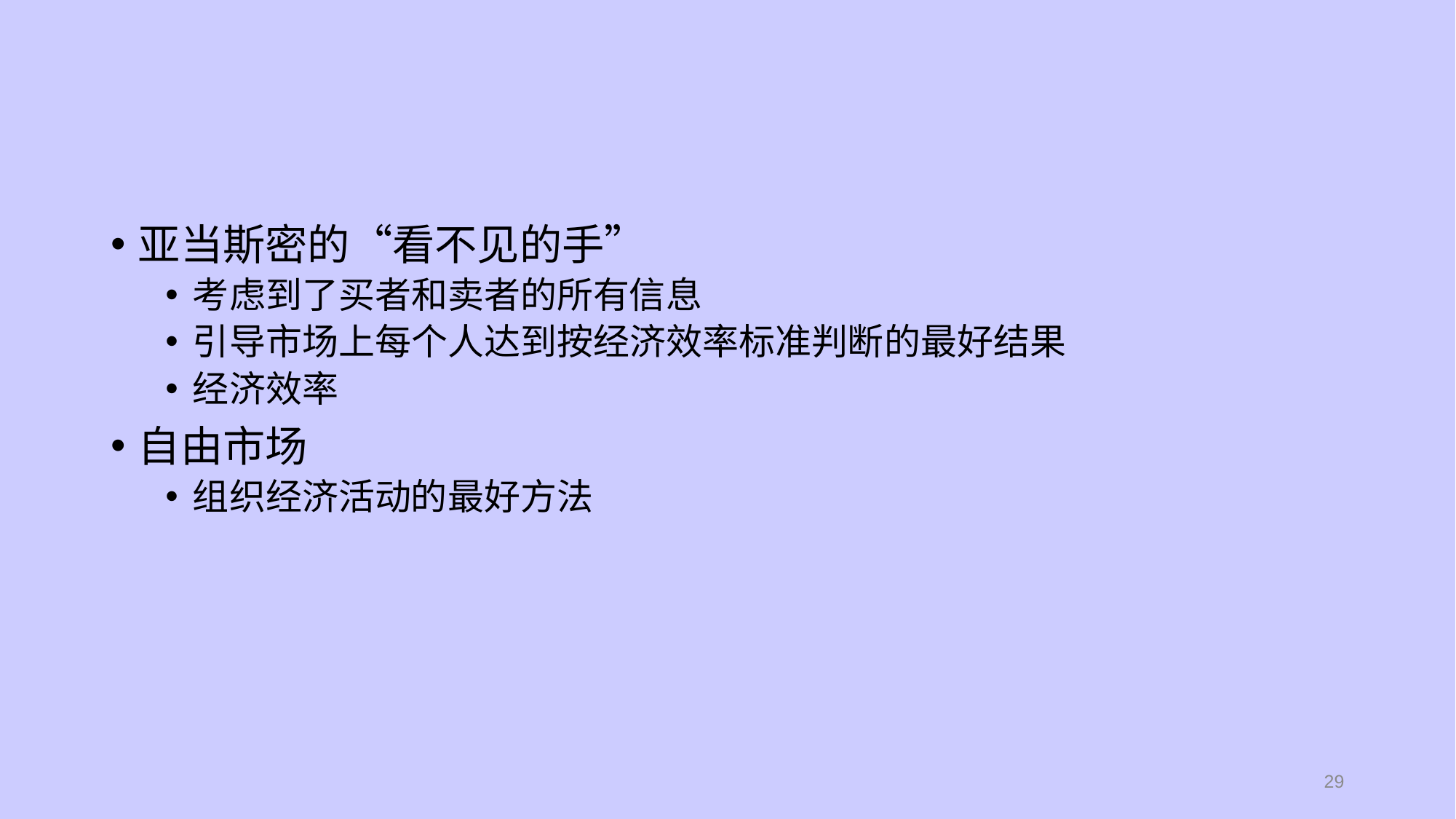

#
亚当斯密的“看不见的手”
考虑到了买者和卖者的所有信息
引导市场上每个人达到按经济效率标准判断的最好结果
经济效率
自由市场
组织经济活动的最好方法

29